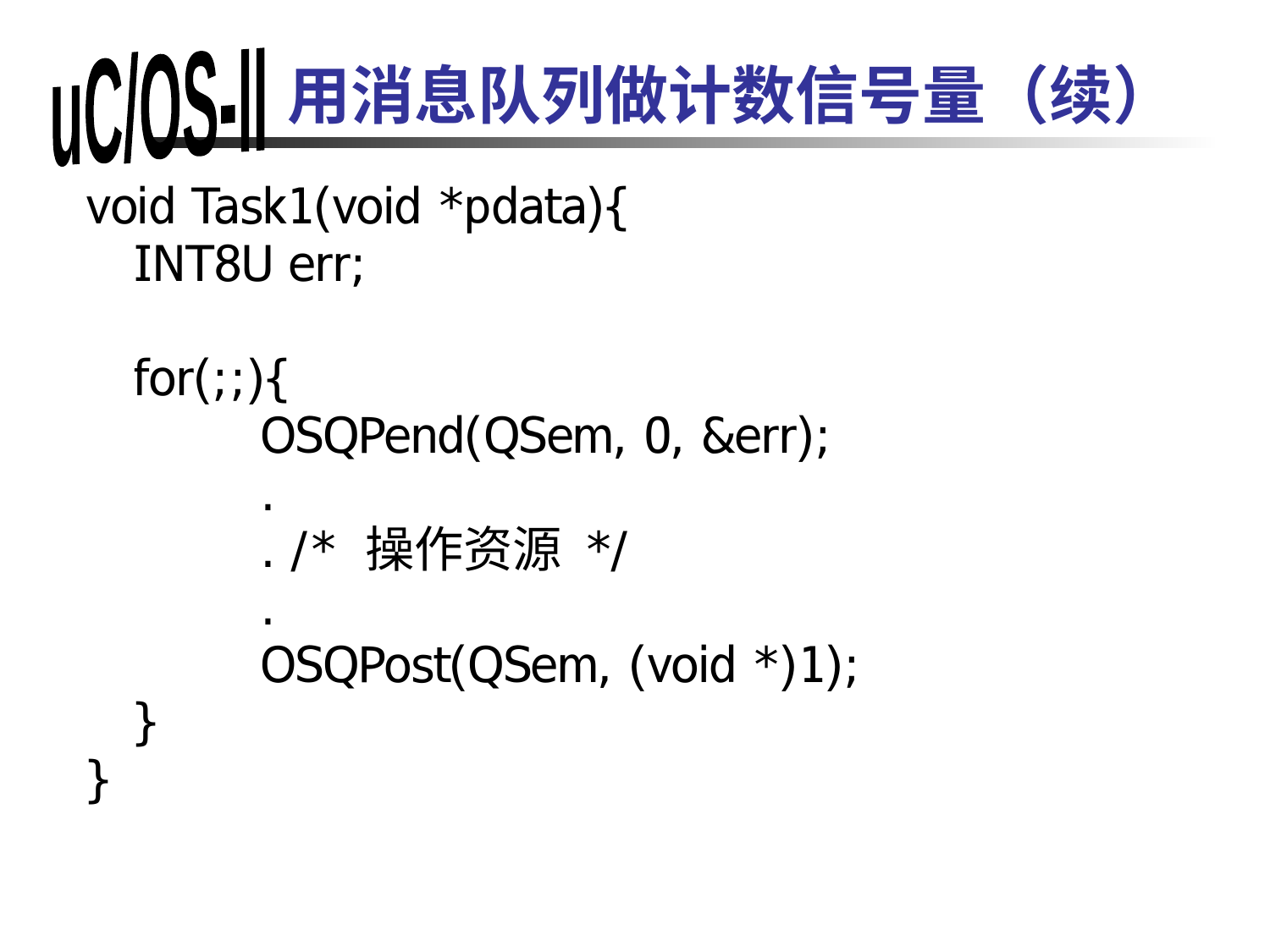

# 用消息队列做计数信号量（续）
void Task1(void *pdata){
	INT8U err;

	for(;;){
		OSQPend(QSem, 0, &err);
		.
		. /* 操作资源 */
		.
		OSQPost(QSem, (void *)1);
	}
}